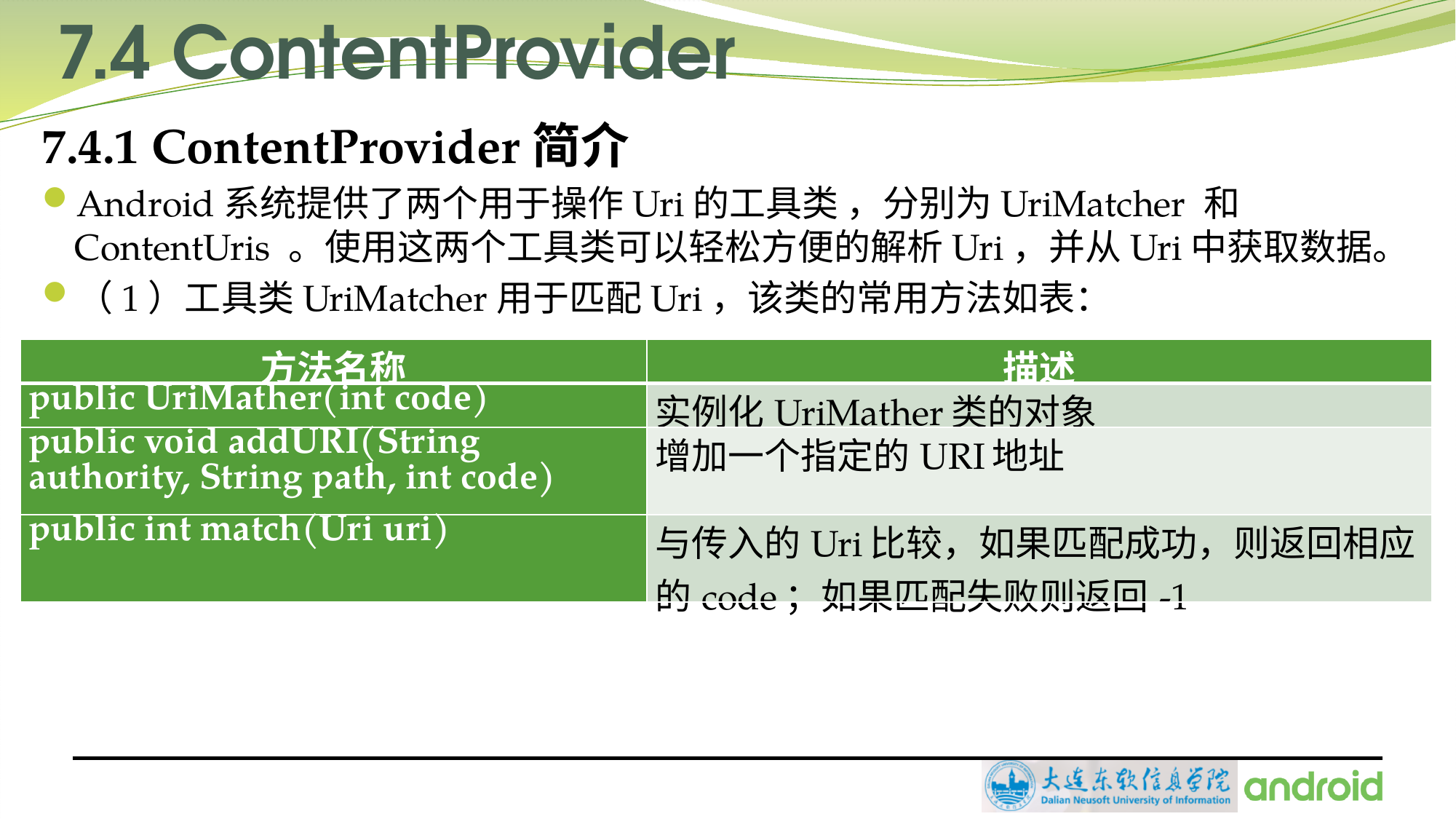

# 7.4 ContentProvider
7.4.1 ContentProvider简介
Android系统提供了两个用于操作Uri的工具类 ，分别为UriMatcher 和ContentUris 。使用这两个工具类可以轻松方便的解析Uri，并从Uri中获取数据。
（1）工具类UriMatcher用于匹配Uri，该类的常用方法如表：

| 方法名称 | 描述 |
| --- | --- |
| public UriMather(int code) | 实例化UriMather类的对象 |
| public void addURI(String authority, String path, int code) | 增加一个指定的URI地址 |
| public int match(Uri uri) | 与传入的Uri比较，如果匹配成功，则返回相应的code；如果匹配失败则返回-1 |